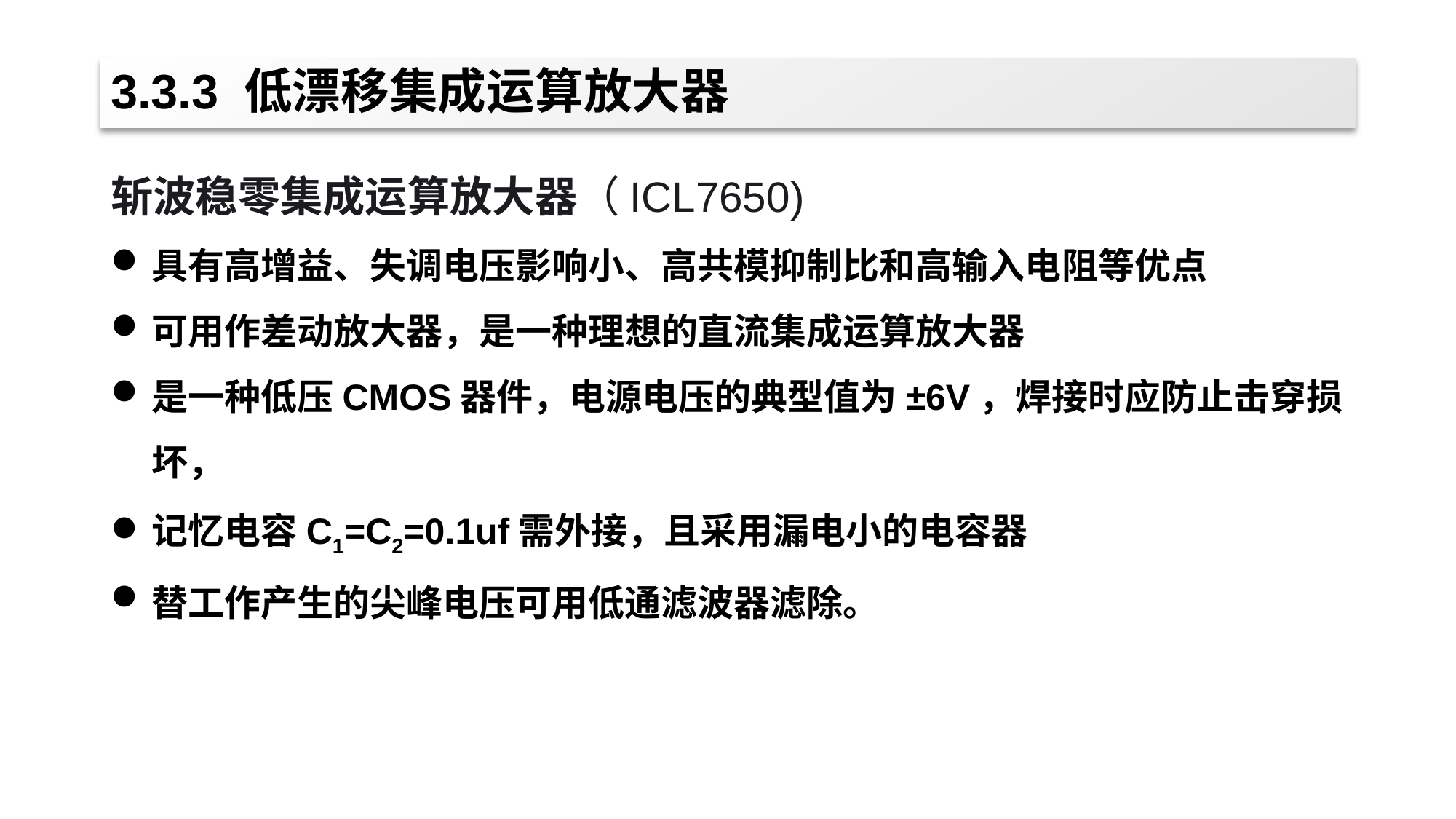

# 3.3.3 低漂移集成运算放大器
斩波稳零集成运算放大器（ICL7650)
具有高增益、失调电压影响小、高共模抑制比和高输入电阻等优点
可用作差动放大器，是一种理想的直流集成运算放大器
是一种低压CMOS器件，电源电压的典型值为±6V，焊接时应防止击穿损坏，
记忆电容C1=C2=0.1uf需外接，且采用漏电小的电容器
替工作产生的尖峰电压可用低通滤波器滤除。